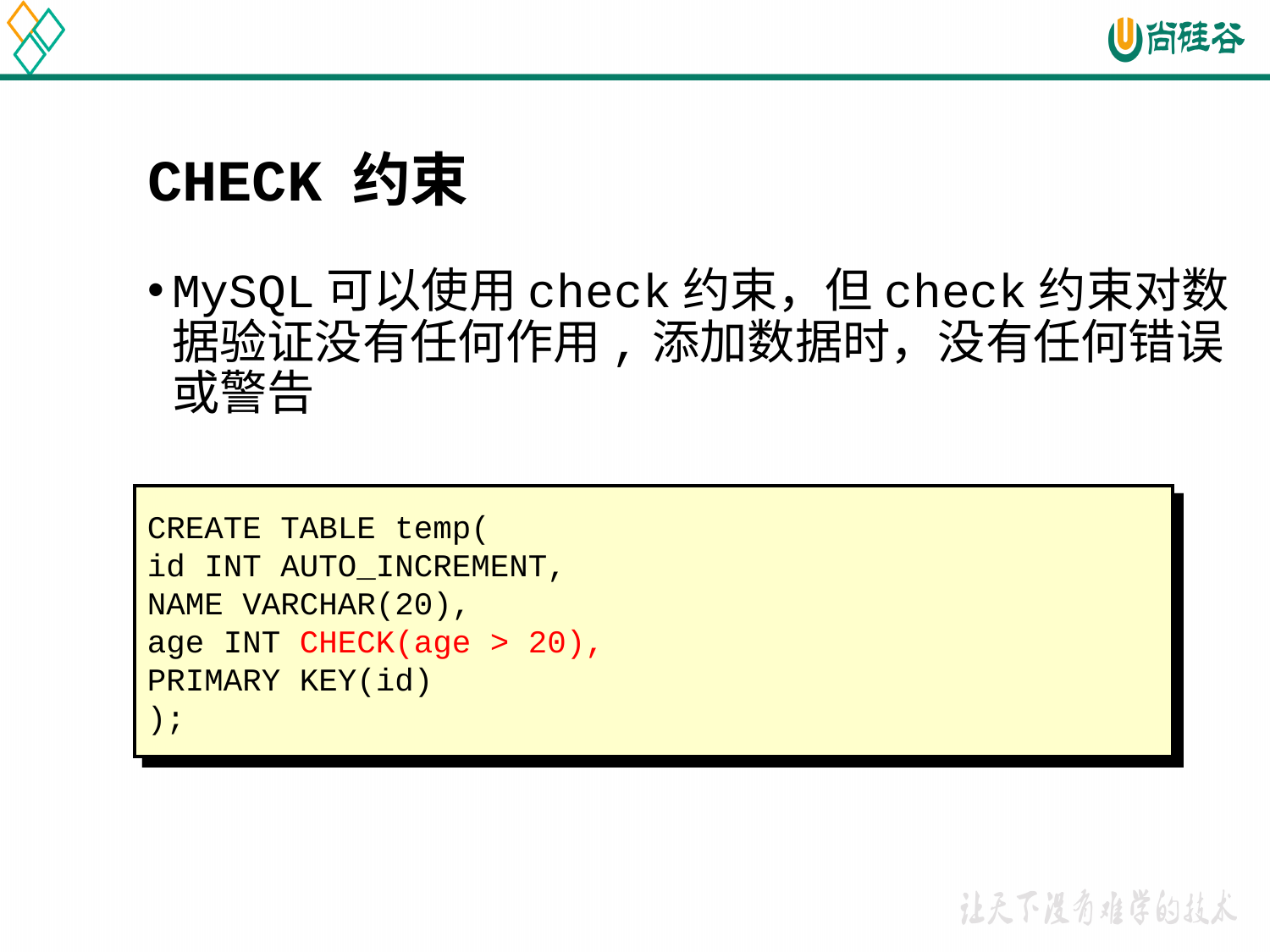

CHECK 约束
MySQL可以使用check约束，但check约束对数据验证没有任何作用,添加数据时，没有任何错误或警告
CREATE TABLE temp(
id INT AUTO_INCREMENT,
NAME VARCHAR(20),
age INT CHECK(age > 20),
PRIMARY KEY(id)
);